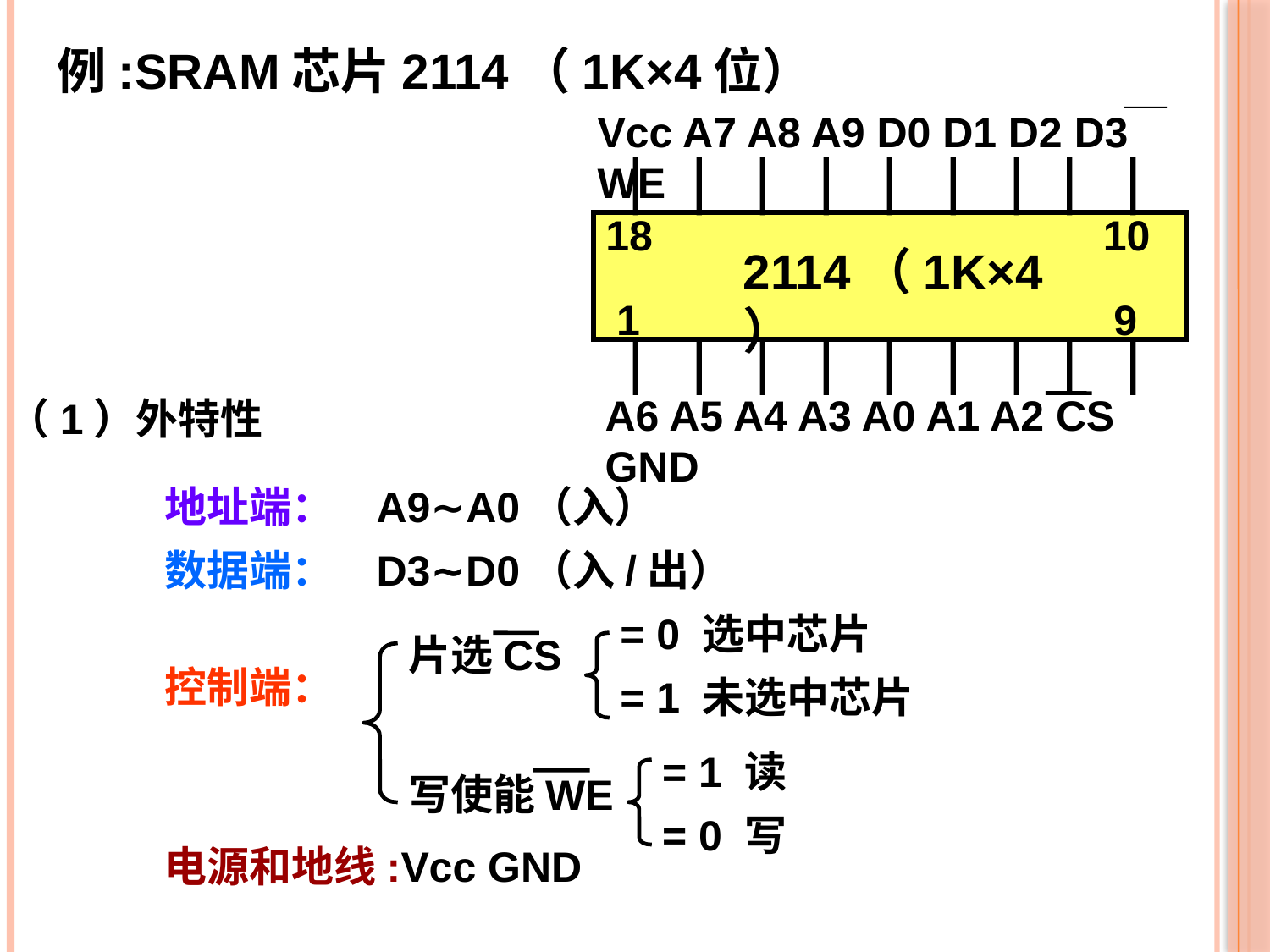

例:SRAM芯片2114（1K×4位）
Vcc A7 A8 A9 D0 D1 D2 D3 WE

18
10

2114（1K×4）
1
9

A6 A5 A4 A3 A0 A1 A2 CS GND

（1）外特性
地址端：
A9∼A0（入）
数据端：
D3∼D0（入/出）
= 0 选中芯片
片选CS

控制端：
= 1 未选中芯片
= 1 读

写使能WE

= 0 写
电源和地线:Vcc GND